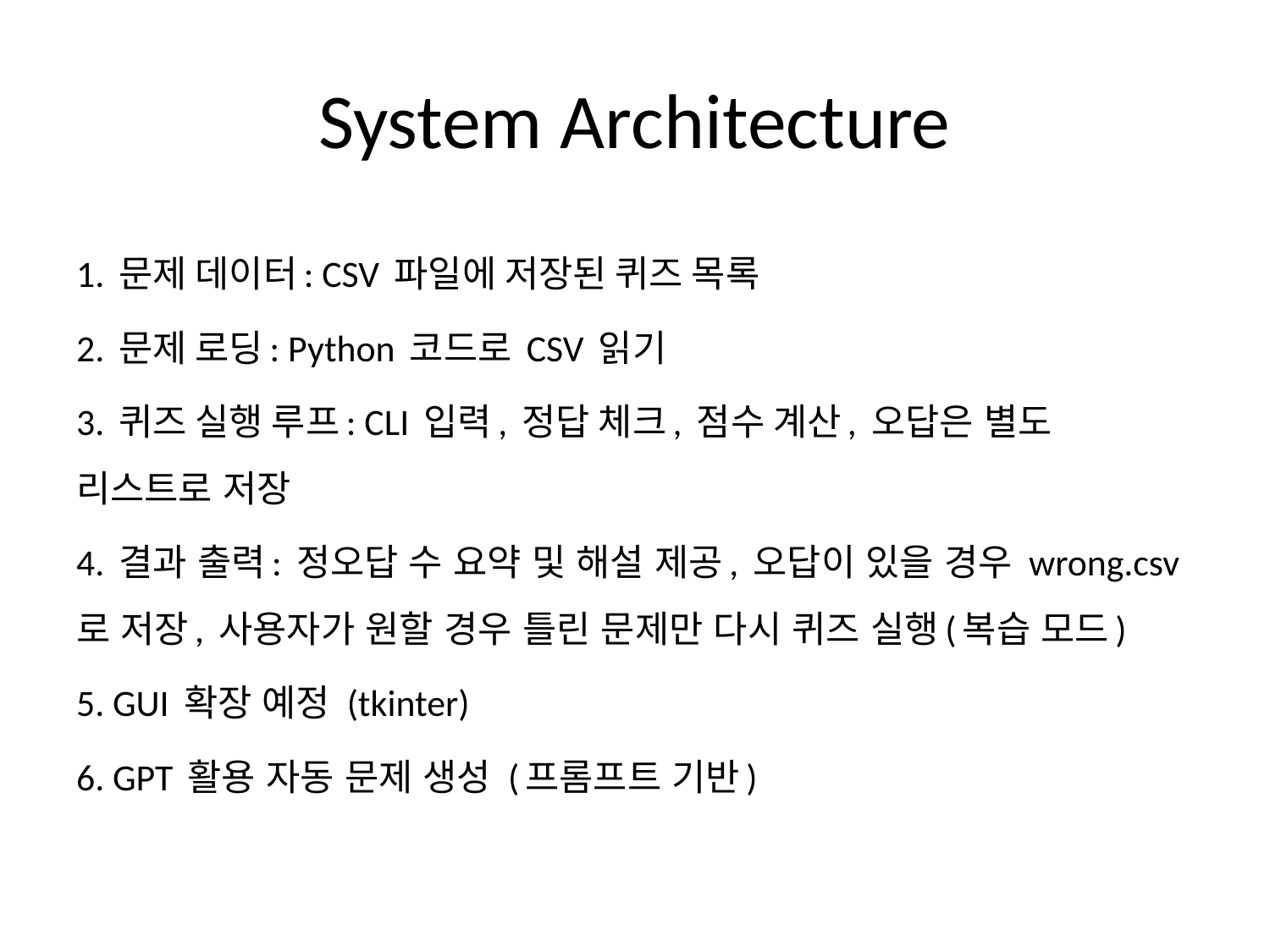

# System Architecture
1. 문제 데이터: CSV 파일에 저장된 퀴즈 목록
2. 문제 로딩: Python 코드로 CSV 읽기
3. 퀴즈 실행 루프: CLI 입력, 정답 체크, 점수 계산, 오답은 별도 리스트로 저장
4. 결과 출력: 정오답 수 요약 및 해설 제공, 오답이 있을 경우 wrong.csv로 저장, 사용자가 원할 경우 틀린 문제만 다시 퀴즈 실행(복습 모드)
5. GUI 확장 예정 (tkinter)
6. GPT 활용 자동 문제 생성 (프롬프트 기반)